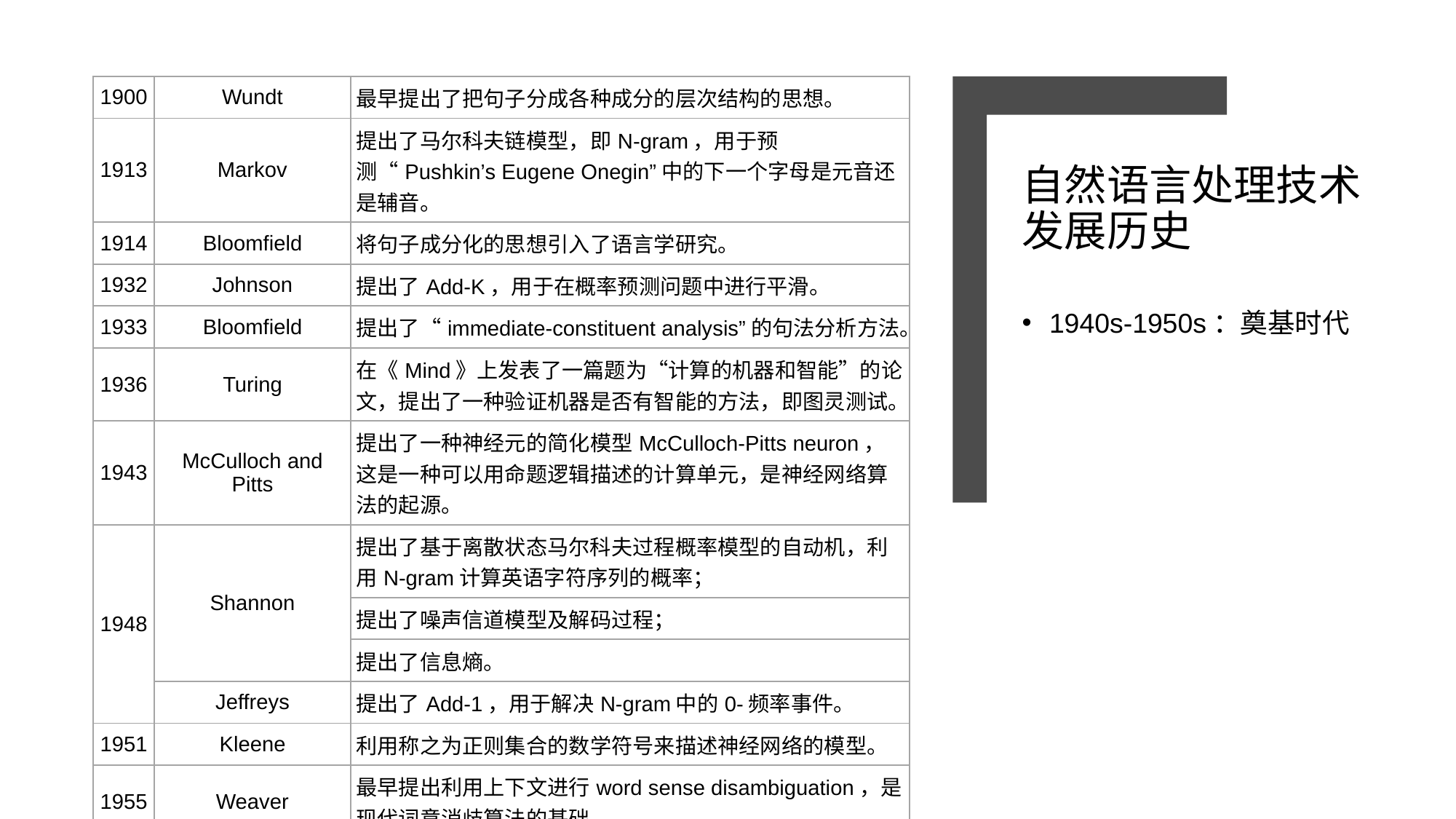

| 1900 | Wundt | 最早提出了把句子分成各种成分的层次结构的思想。 |
| --- | --- | --- |
| 1913 | Markov | 提出了马尔科夫链模型，即N-gram，用于预测“Pushkin’s Eugene Onegin”中的下一个字母是元音还是辅音。 |
| 1914 | Bloomfield | 将句子成分化的思想引入了语言学研究。 |
| 1932 | Johnson | 提出了Add-K，用于在概率预测问题中进行平滑。 |
| 1933 | Bloomfield | 提出了“immediate-constituent analysis”的句法分析方法。 |
| 1936 | Turing | 在《Mind》上发表了一篇题为“计算的机器和智能”的论文，提出了一种验证机器是否有智能的方法，即图灵测试。 |
| 1943 | McCulloch and Pitts | 提出了一种神经元的简化模型McCulloch-Pitts neuron，这是一种可以用命题逻辑描述的计算单元，是神经网络算法的起源。 |
| 1948 | Shannon | 提出了基于离散状态马尔科夫过程概率模型的自动机，利用N-gram计算英语字符序列的概率； |
|  |  | 提出了噪声信道模型及解码过程； |
|  |  | 提出了信息熵。 |
|  | Jeffreys | 提出了Add-1，用于解决N-gram中的0-频率事件。 |
| 1951 | Kleene | 利用称之为正则集合的数学符号来描述神经网络的模型。 |
| 1955 | Weaver | 最早提出利用上下文进行word sense disambiguation，是现代词意消歧算法的基础。 |

# 自然语言处理技术发展历史
1940s-1950s：奠基时代